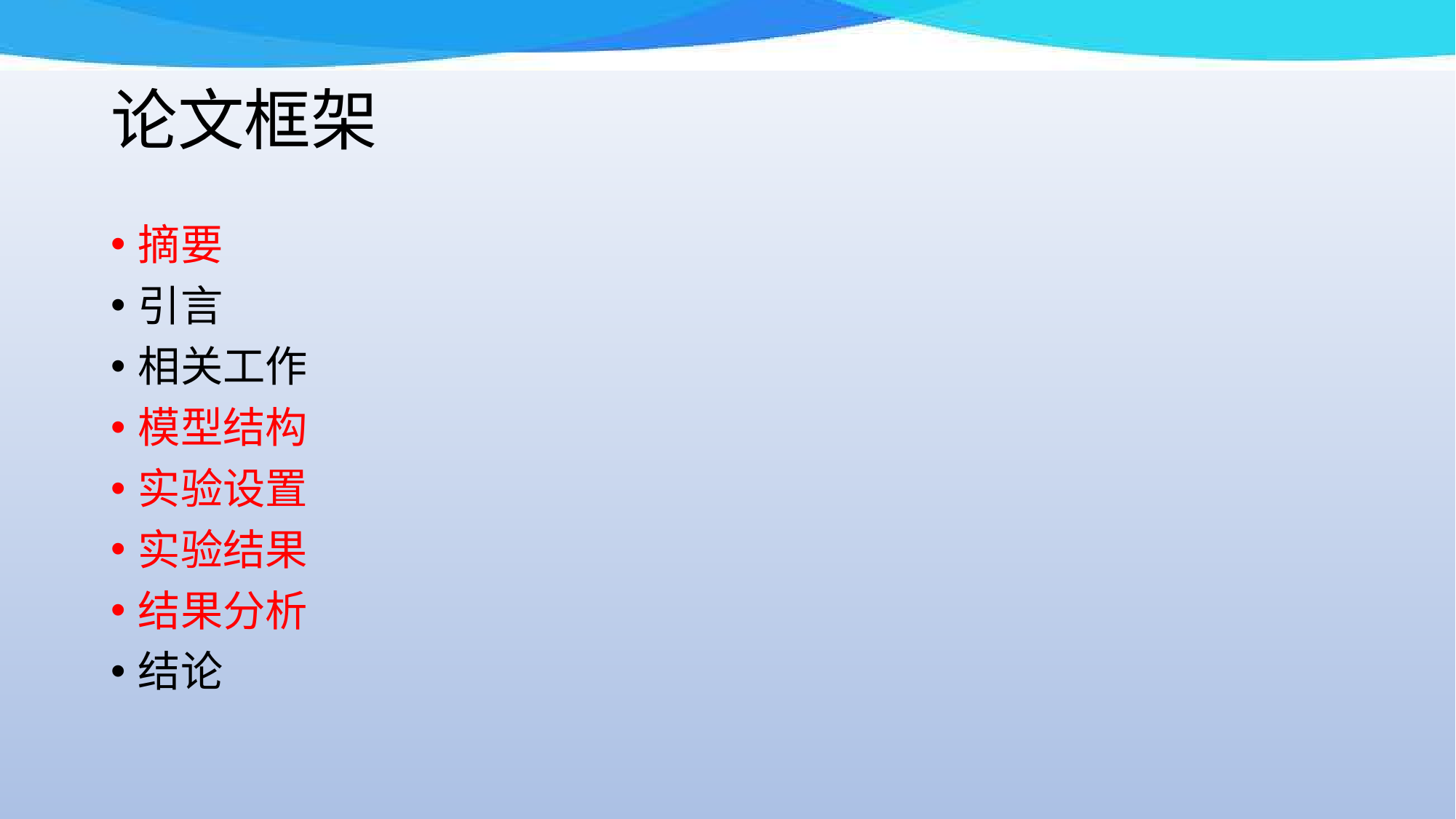

# 论文框架
摘要
引言
相关工作
模型结构
实验设置
实验结果
结果分析
结论